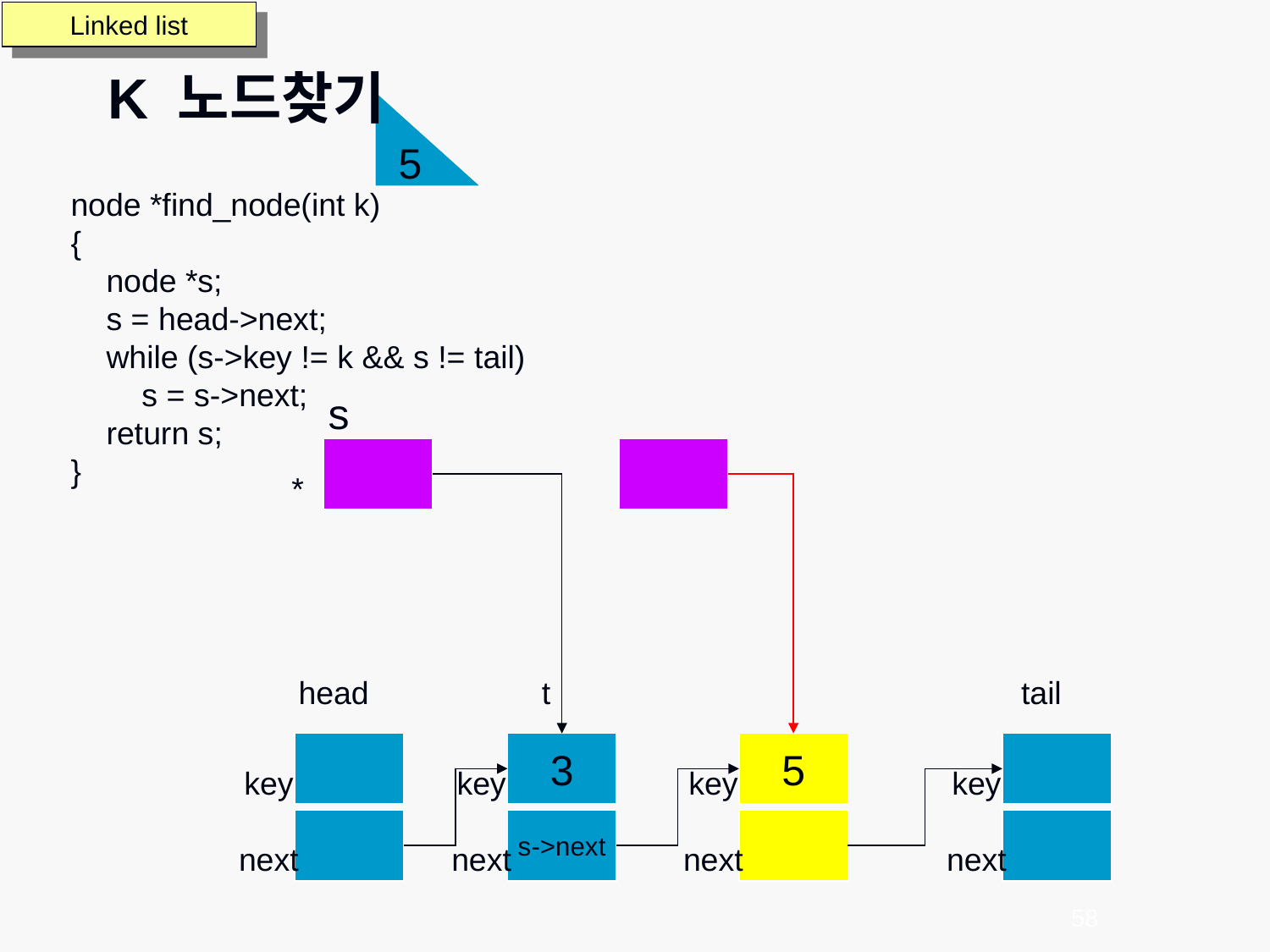

Linked list
K 노드찾기
5
node *find_node(int k)
{
    node *s;
    s = head->next;
    while (s->key != k && s != tail)
        s = s->next;
    return s;
}
s

*
head
t
tail

3
5

key

next
key

next
key

next
key

next

s->next

58